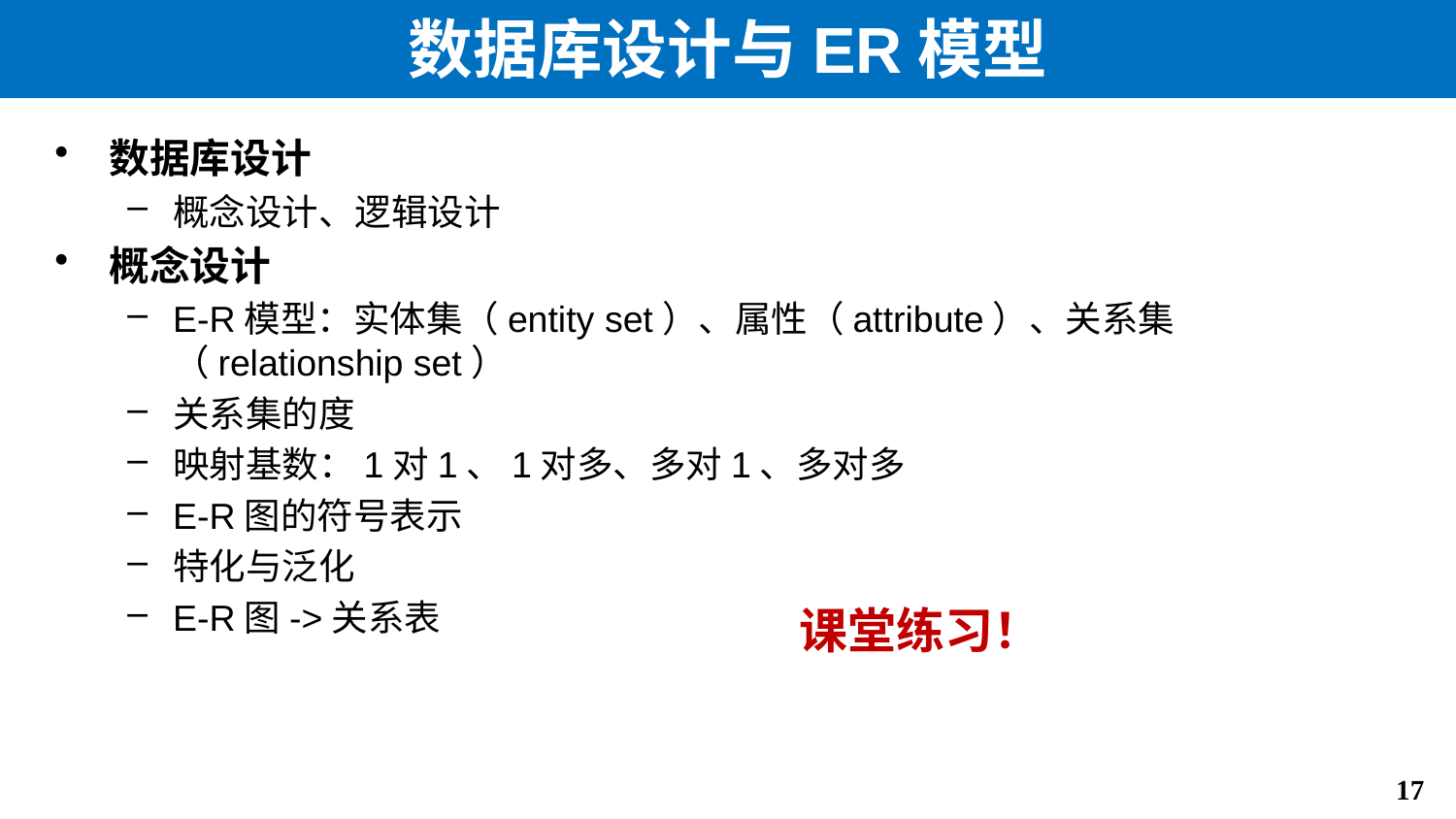

# 数据库设计与ER模型
数据库设计
概念设计、逻辑设计
概念设计
E-R模型：实体集（entity set）、属性（attribute）、关系集（relationship set）
关系集的度
映射基数：1对1、1对多、多对1、多对多
E-R图的符号表示
特化与泛化
E-R图->关系表

课堂练习！